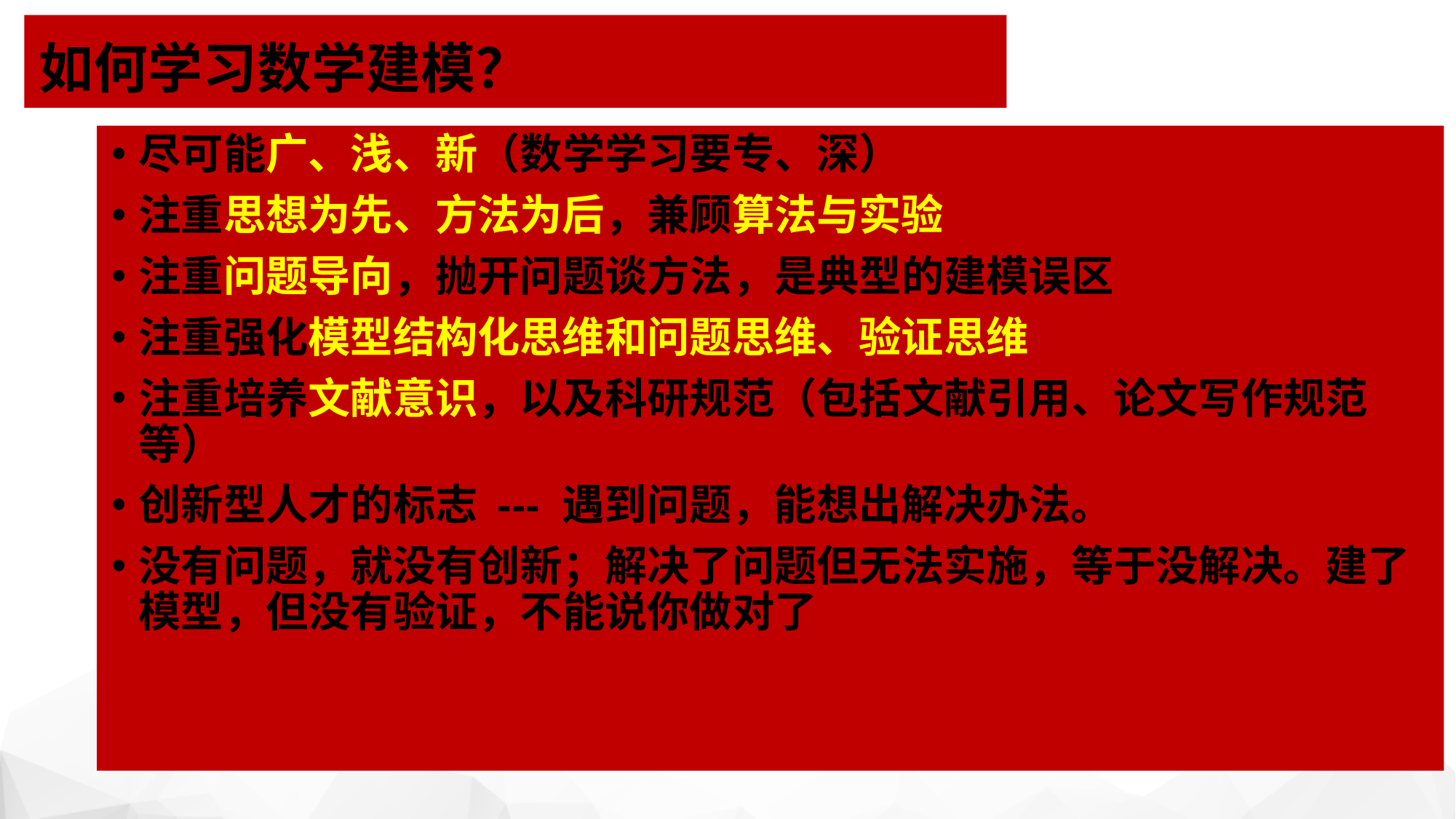

# 如何学习数学建模？
尽可能广、浅、新（数学学习要专、深）
注重思想为先、方法为后，兼顾算法与实验
注重问题导向，抛开问题谈方法，是典型的建模误区
注重强化模型结构化思维和问题思维、验证思维
注重培养文献意识，以及科研规范（包括文献引用、论文写作规范等）
创新型人才的标志 --- 遇到问题，能想出解决办法。
没有问题，就没有创新；解决了问题但无法实施，等于没解决。建了模型，但没有验证，不能说你做对了